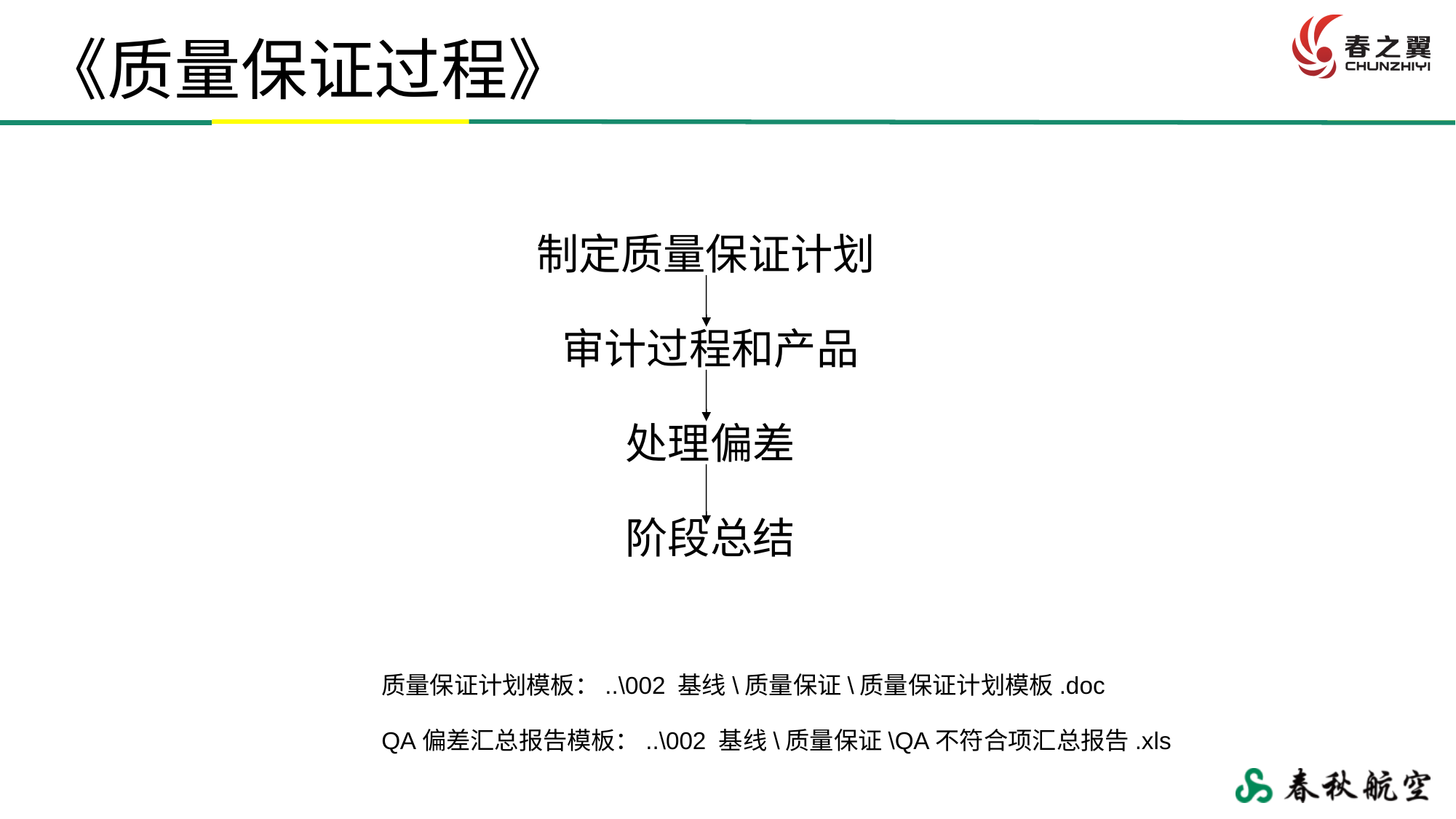

《质量保证过程》

制定质量保证计划

审计过程和产品

处理偏差

阶段总结

质量保证计划模板：..\002 基线\质量保证\质量保证计划模板.doc

QA偏差汇总报告模板：..\002 基线\质量保证\QA不符合项汇总报告.xls